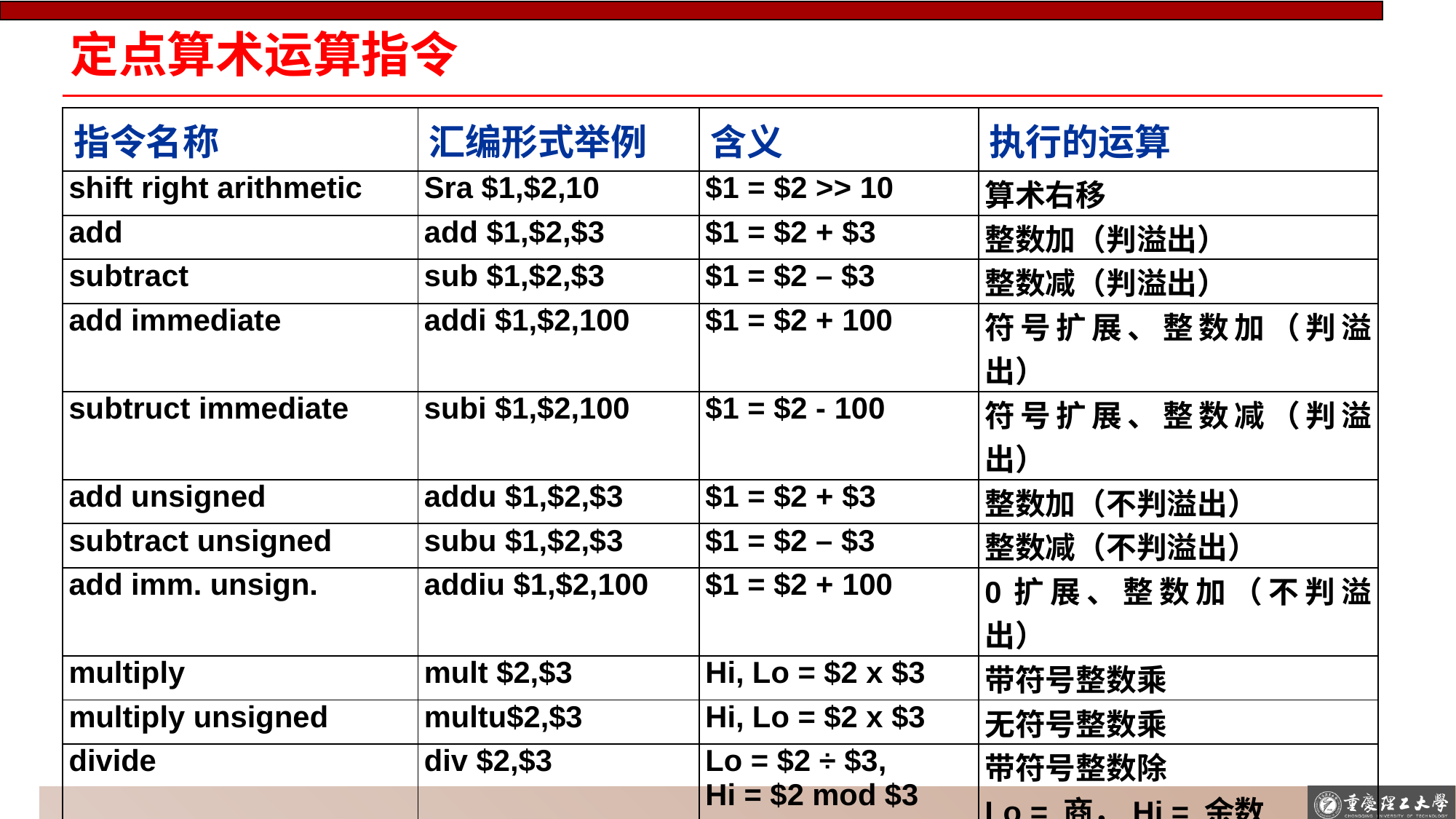

# 定点算术运算指令
| 指令名称 | 汇编形式举例 | 含义 | 执行的运算 |
| --- | --- | --- | --- |
| shift right arithmetic | Sra $1,$2,10 | $1 = $2 >> 10 | 算术右移 |
| add | add $1,$2,$3 | $1 = $2 + $3 | 整数加（判溢出） |
| subtract | sub $1,$2,$3 | $1 = $2 – $3 | 整数减（判溢出） |
| add immediate | addi $1,$2,100 | $1 = $2 + 100 | 符号扩展、整数加（判溢出） |
| subtruct immediate | subi $1,$2,100 | $1 = $2 - 100 | 符号扩展、整数减（判溢出） |
| add unsigned | addu $1,$2,$3 | $1 = $2 + $3 | 整数加（不判溢出） |
| subtract unsigned | subu $1,$2,$3 | $1 = $2 – $3 | 整数减（不判溢出） |
| add imm. unsign. | addiu $1,$2,100 | $1 = $2 + 100 | 0扩展、整数加（不判溢出） |
| multiply | mult $2,$3 | Hi, Lo = $2 x $3 | 带符号整数乘 |
| multiply unsigned | multu$2,$3 | Hi, Lo = $2 x $3 | 无符号整数乘 |
| divide | div $2,$3 | Lo = $2 ÷ $3, Hi = $2 mod $3 | 带符号整数除 Lo = 商，Hi = 余数 |
| divide unsigned | divu $2,$3 | Lo = $2 ÷ $3, Hi = $2 mod $3 | 无符号整数除 Lo = 商，Hi = 余数 |